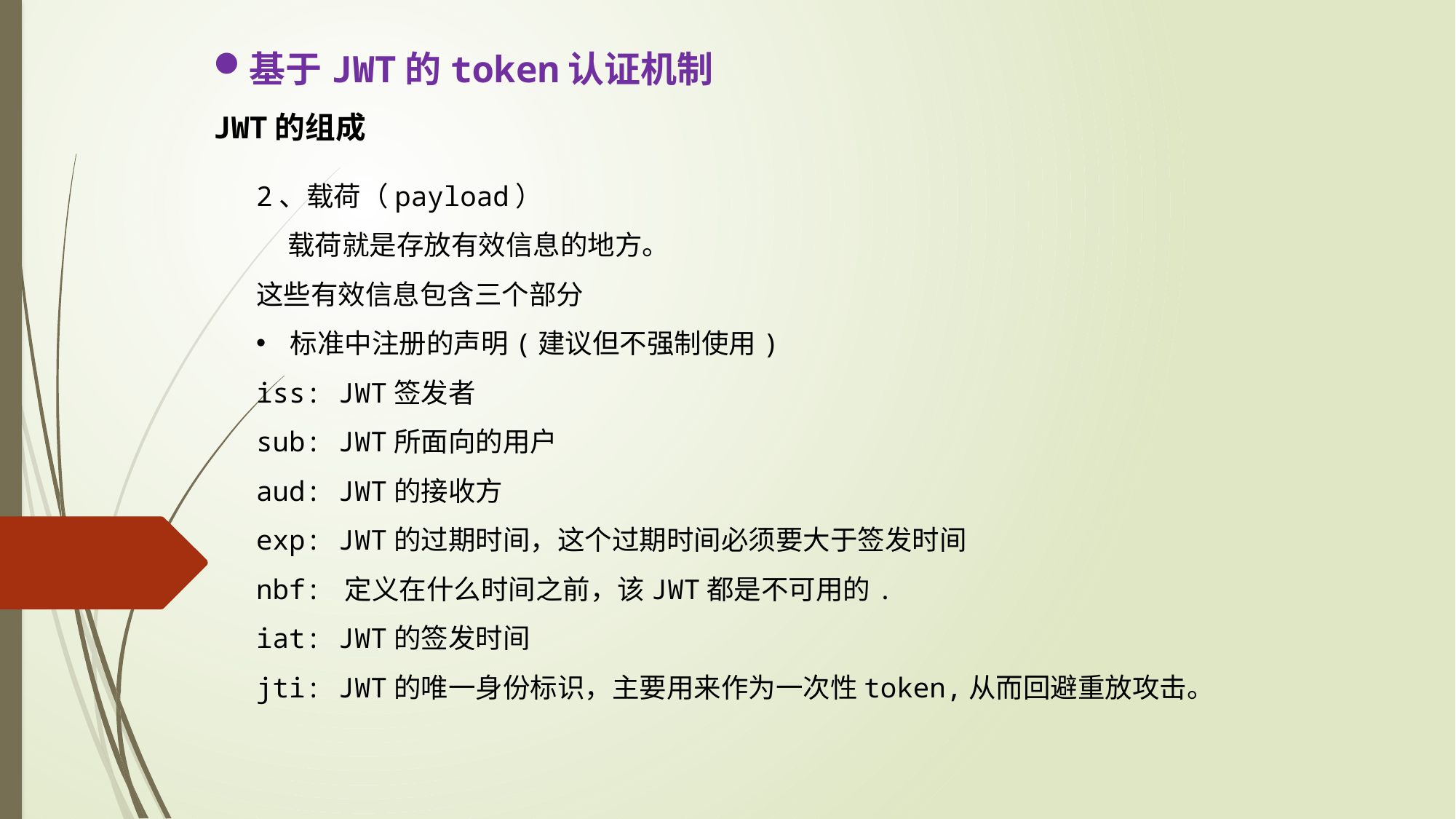

基于JWT的token认证机制
JWT的组成

2、载荷（payload）
    载荷就是存放有效信息的地方。
这些有效信息包含三个部分
标准中注册的声明(建议但不强制使用)
iss: JWT签发者
sub: JWT所面向的用户
aud: JWT的接收方
exp: JWT的过期时间，这个过期时间必须要大于签发时间
nbf: 定义在什么时间之前，该JWT都是不可用的.
iat: JWT的签发时间
jti: JWT的唯一身份标识，主要用来作为一次性token,从而回避重放攻击。